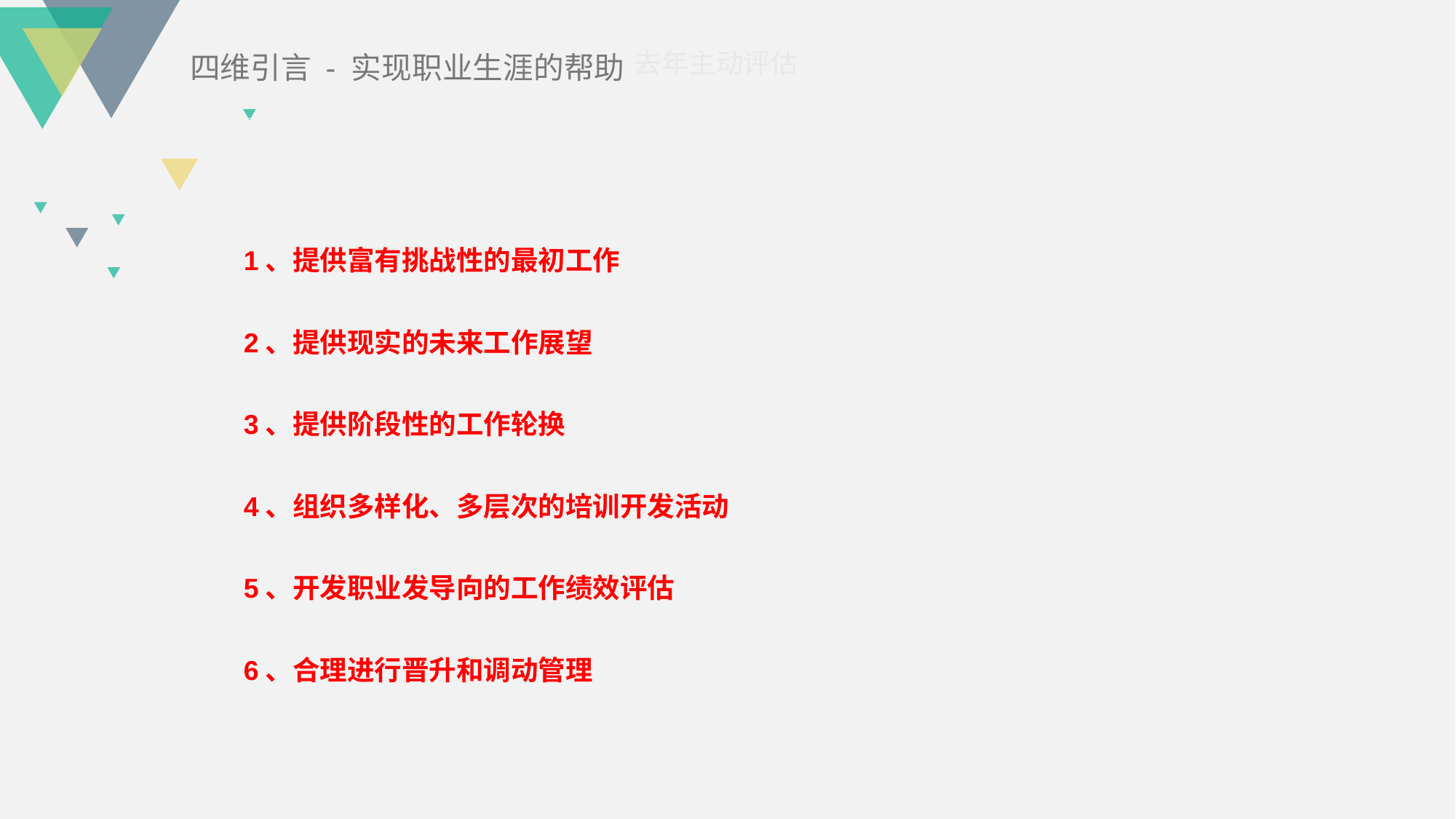

四维引言 - 实现职业生涯的帮助
去年主动评估
1、提供富有挑战性的最初工作
2、提供现实的未来工作展望
3、提供阶段性的工作轮换
4、组织多样化、多层次的培训开发活动
5、开发职业发导向的工作绩效评估
6、合理进行晋升和调动管理